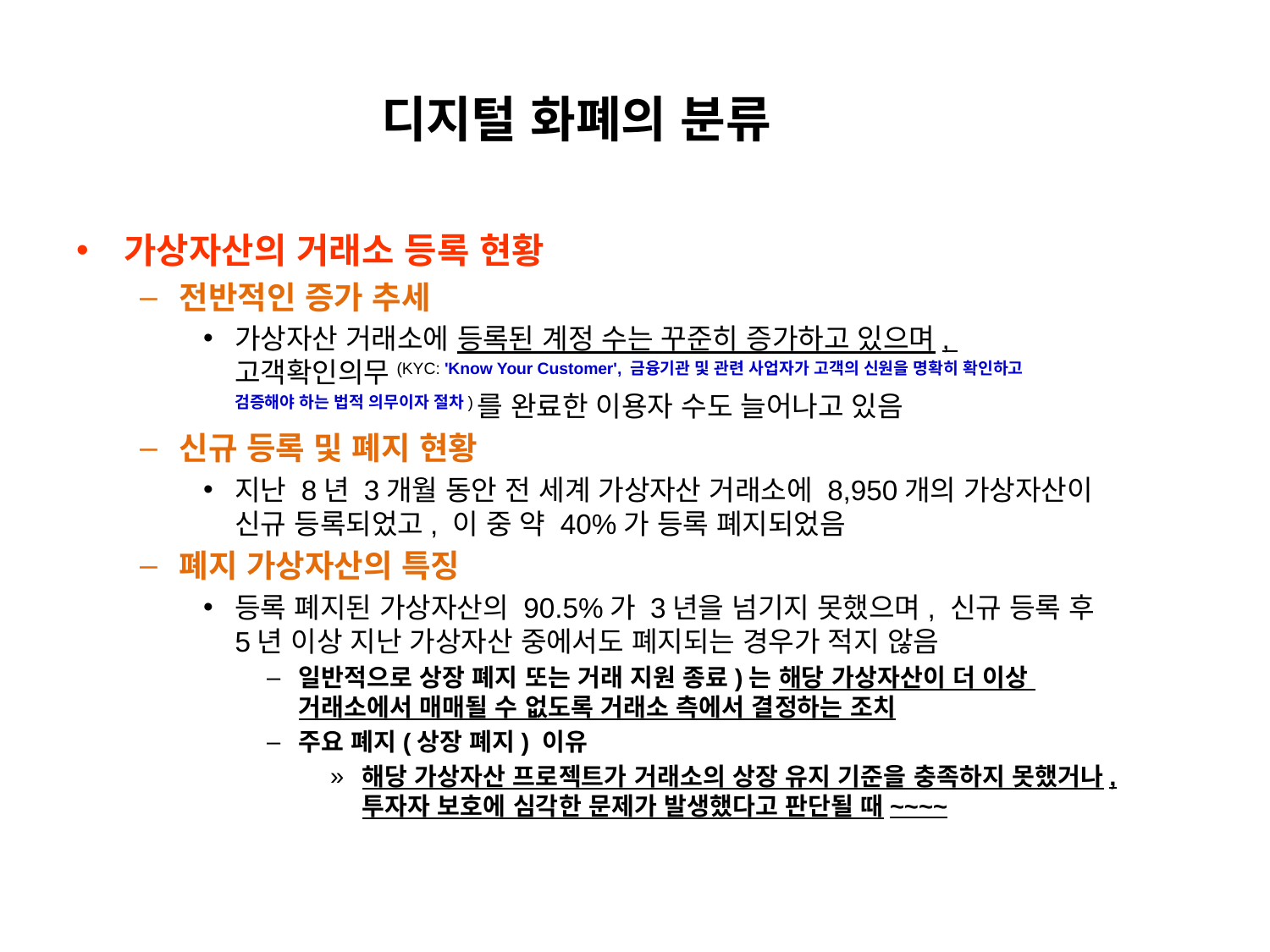

# 디지털 화폐의 분류
가상자산의 거래소 등록 현황
전반적인 증가 추세
가상자산 거래소에 등록된 계정 수는 꾸준히 증가하고 있으며,
고객확인의무(KYC: 'Know Your Customer', 금융기관 및 관련 사업자가 고객의 신원을 명확히 확인하고
검증해야 하는 법적 의무이자 절차)를 완료한 이용자 수도 늘어나고 있음
신규 등록 및 폐지 현황
지난 8년 3개월 동안 전 세계 가상자산 거래소에 8,950개의 가상자산이
신규 등록되었고, 이 중 약 40%가 등록 폐지되었음
폐지 가상자산의 특징
등록 폐지된 가상자산의 90.5%가 3년을 넘기지 못했으며, 신규 등록 후
5년 이상 지난 가상자산 중에서도 폐지되는 경우가 적지 않음
일반적으로 상장 폐지 또는 거래 지원 종료)는 해당 가상자산이 더 이상
거래소에서 매매될 수 없도록 거래소 측에서 결정하는 조치
주요 폐지(상장 폐지) 이유
해당 가상자산 프로젝트가 거래소의 상장 유지 기준을 충족하지 못했거나, 투자자 보호에 심각한 문제가 발생했다고 판단될 때~~~~